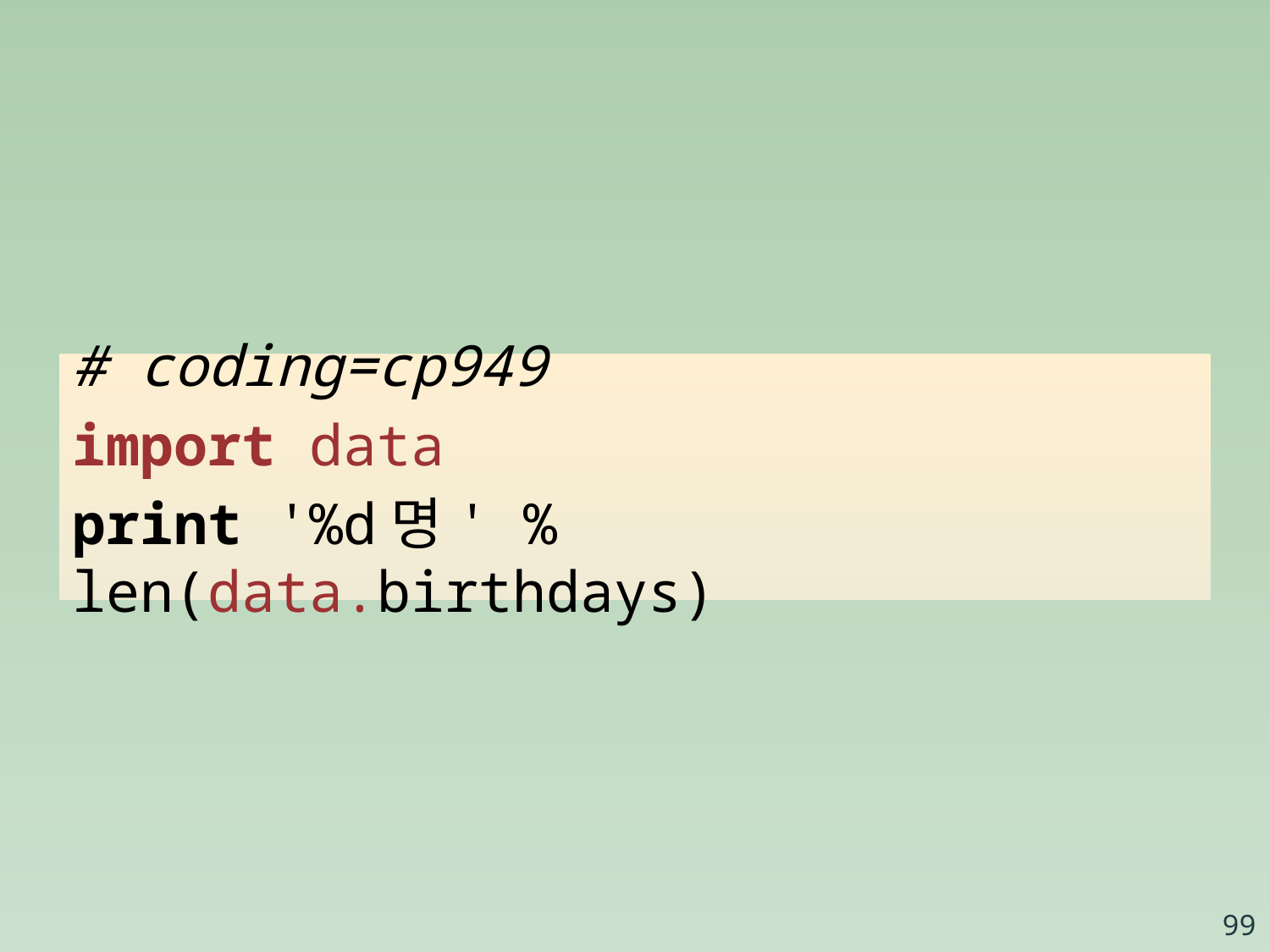

# coding=cp949
import data
print '%d명' % len(data.birthdays)
99